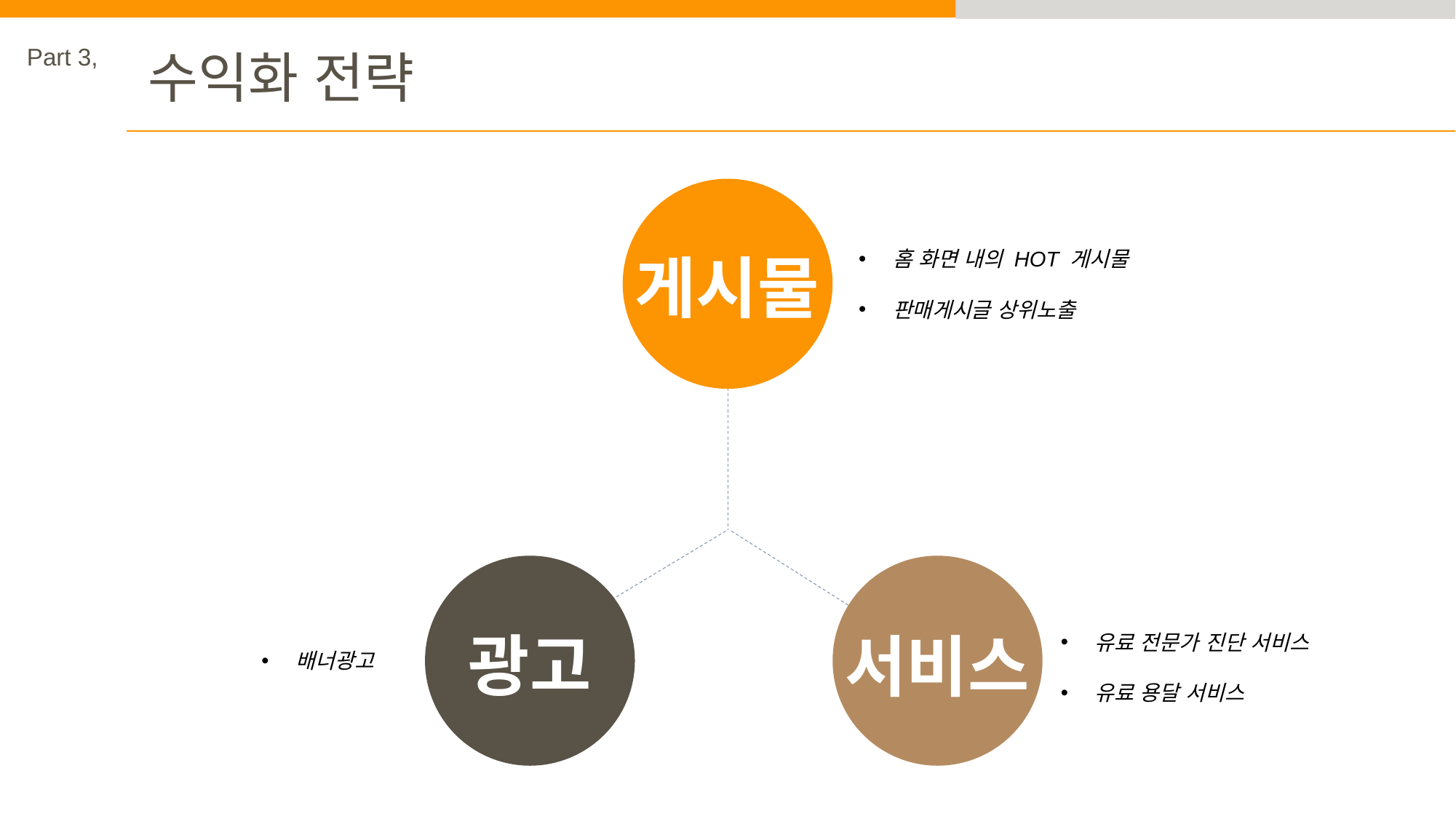

Part 3,
수익화 전략

홈 화면 내의 HOT 게시물

판매게시글 상위노출

게시물

광고
서비스
유료 전문가 진단 서비스

유료 용달 서비스
배너광고